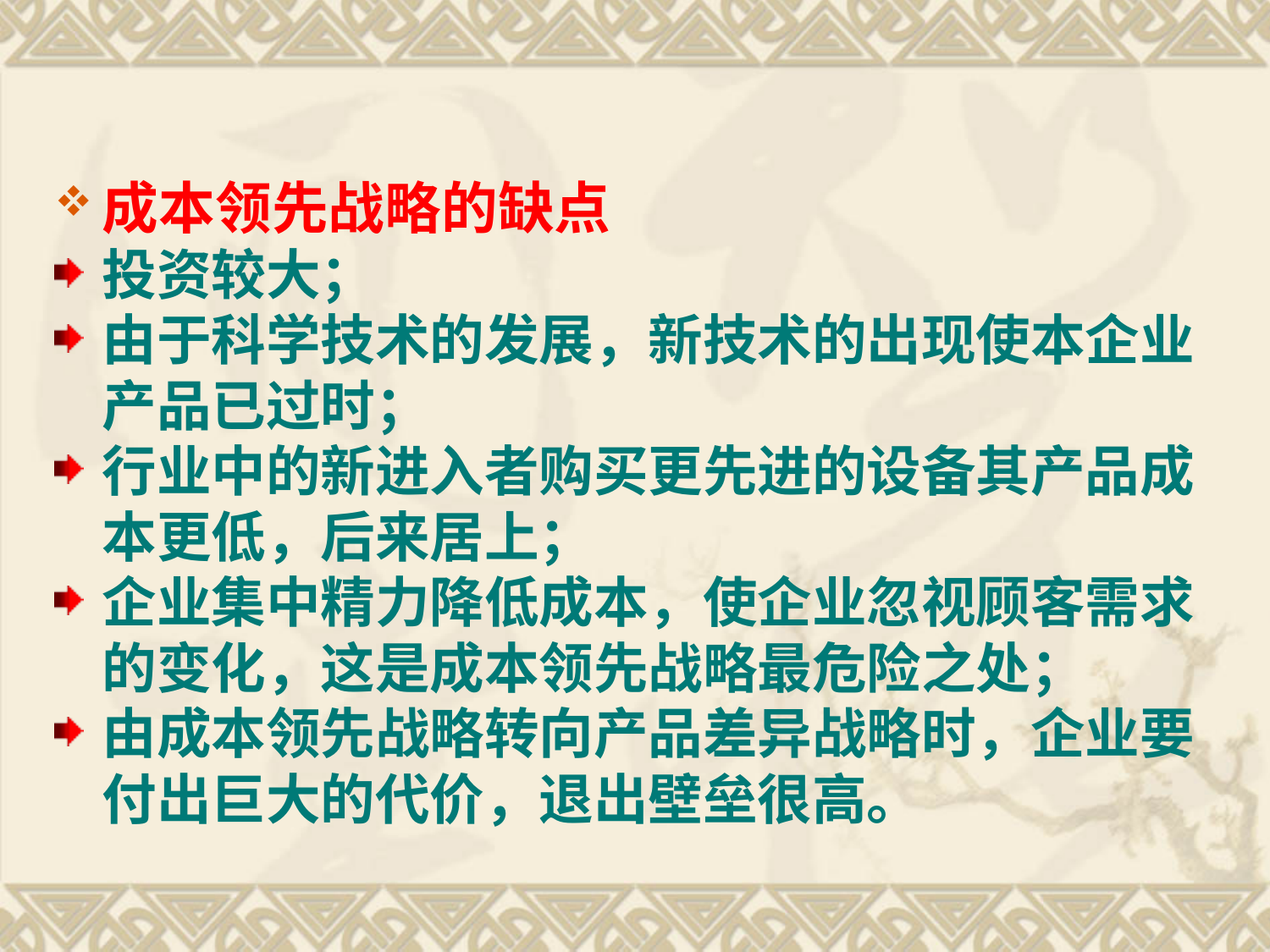

成本领先战略的缺点
投资较大；
由于科学技术的发展，新技术的出现使本企业产品已过时；
行业中的新进入者购买更先进的设备其产品成本更低，后来居上；
企业集中精力降低成本，使企业忽视顾客需求的变化，这是成本领先战略最危险之处；
由成本领先战略转向产品差异战略时，企业要付出巨大的代价，退出壁垒很高。